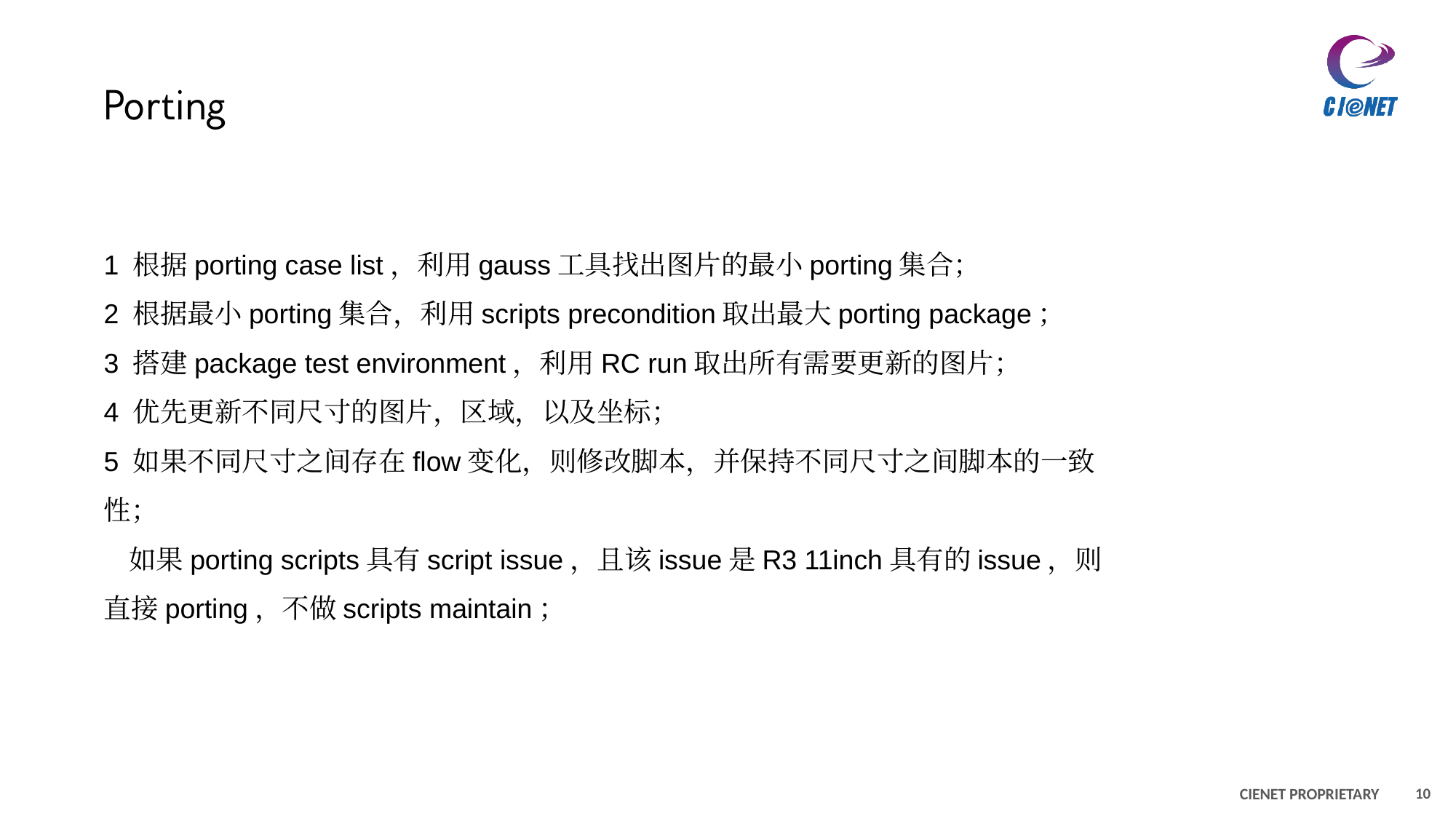

# Porting
1 根据porting case list，利用gauss工具找出图片的最小porting集合；
2 根据最小porting集合，利用scripts precondition取出最大porting package；
3 搭建package test environment，利用RC run取出所有需要更新的图片；
4 优先更新不同尺寸的图片，区域，以及坐标；
5 如果不同尺寸之间存在flow变化，则修改脚本，并保持不同尺寸之间脚本的一致性；
   如果porting scripts具有script issue，且该issue是R3 11inch具有的issue，则直接porting，不做scripts maintain；

10
CIENET PROPRIETARY